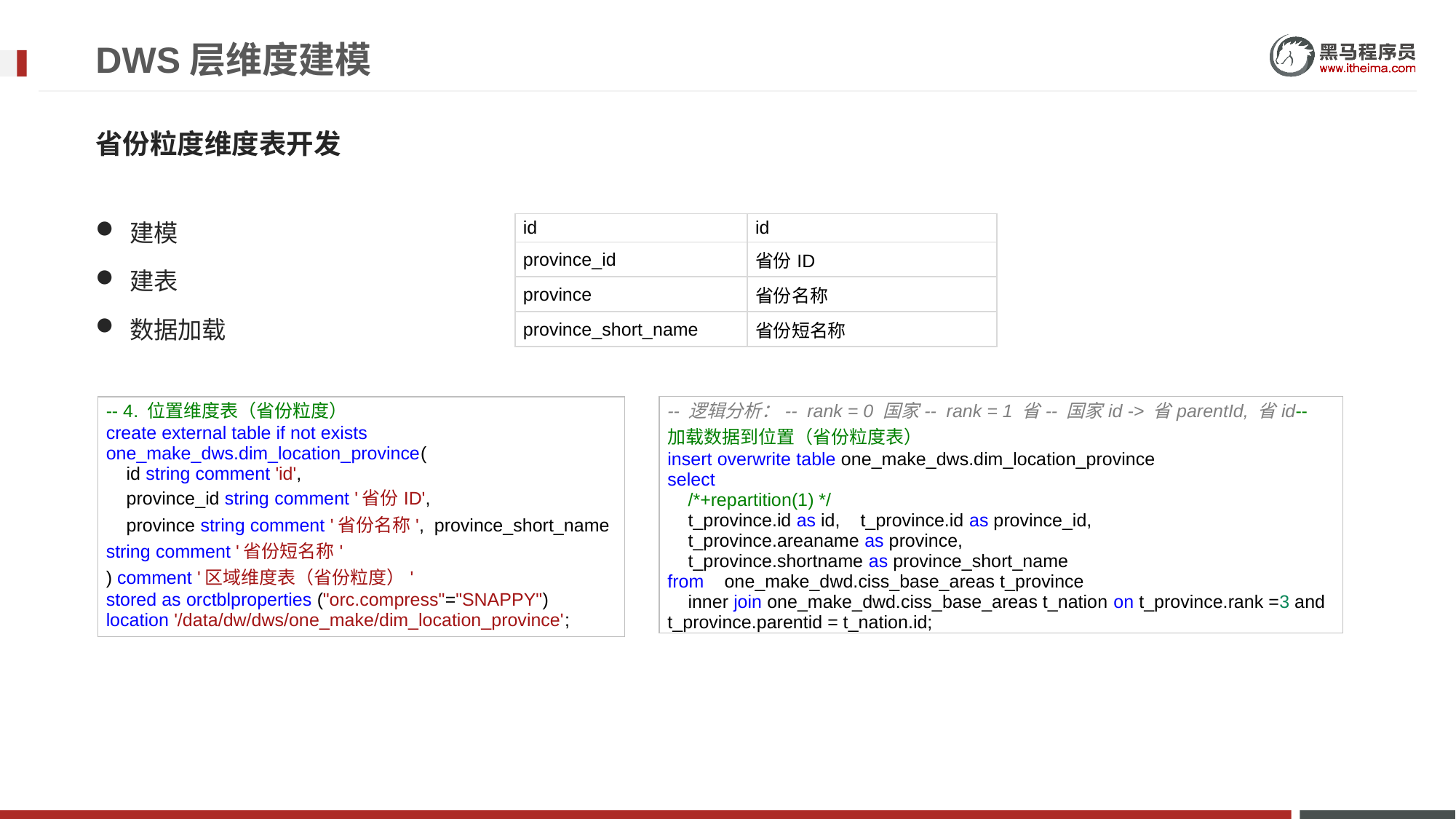

# DWS层维度建模
省份粒度维度表开发
建模
建表
数据加载
| id | id |
| --- | --- |
| province\_id | 省份ID |
| province | 省份名称 |
| province\_short\_name | 省份短名称 |
| -- 逻辑分析：-- rank = 0 国家-- rank = 1 省-- 国家id -> 省parentId, 省id-- 加载数据到位置（省份粒度表） insert overwrite table one\_make\_dws.dim\_location\_province select /\*+repartition(1) \*/ t\_province.id as id, t\_province.id as province\_id, t\_province.areaname as province, t\_province.shortname as province\_short\_name from one\_make\_dwd.ciss\_base\_areas t\_province inner join one\_make\_dwd.ciss\_base\_areas t\_nation on t\_province.rank =3 and t\_province.parentid = t\_nation.id; |
| --- |
| -- 4. 位置维度表（省份粒度） create external table if not exists one\_make\_dws.dim\_location\_province( id string comment 'id', province\_id string comment '省份ID', province string comment '省份名称', province\_short\_name string comment '省份短名称' ) comment '区域维度表（省份粒度）' stored as orctblproperties ("orc.compress"="SNAPPY") location '/data/dw/dws/one\_make/dim\_location\_province'; |
| --- |